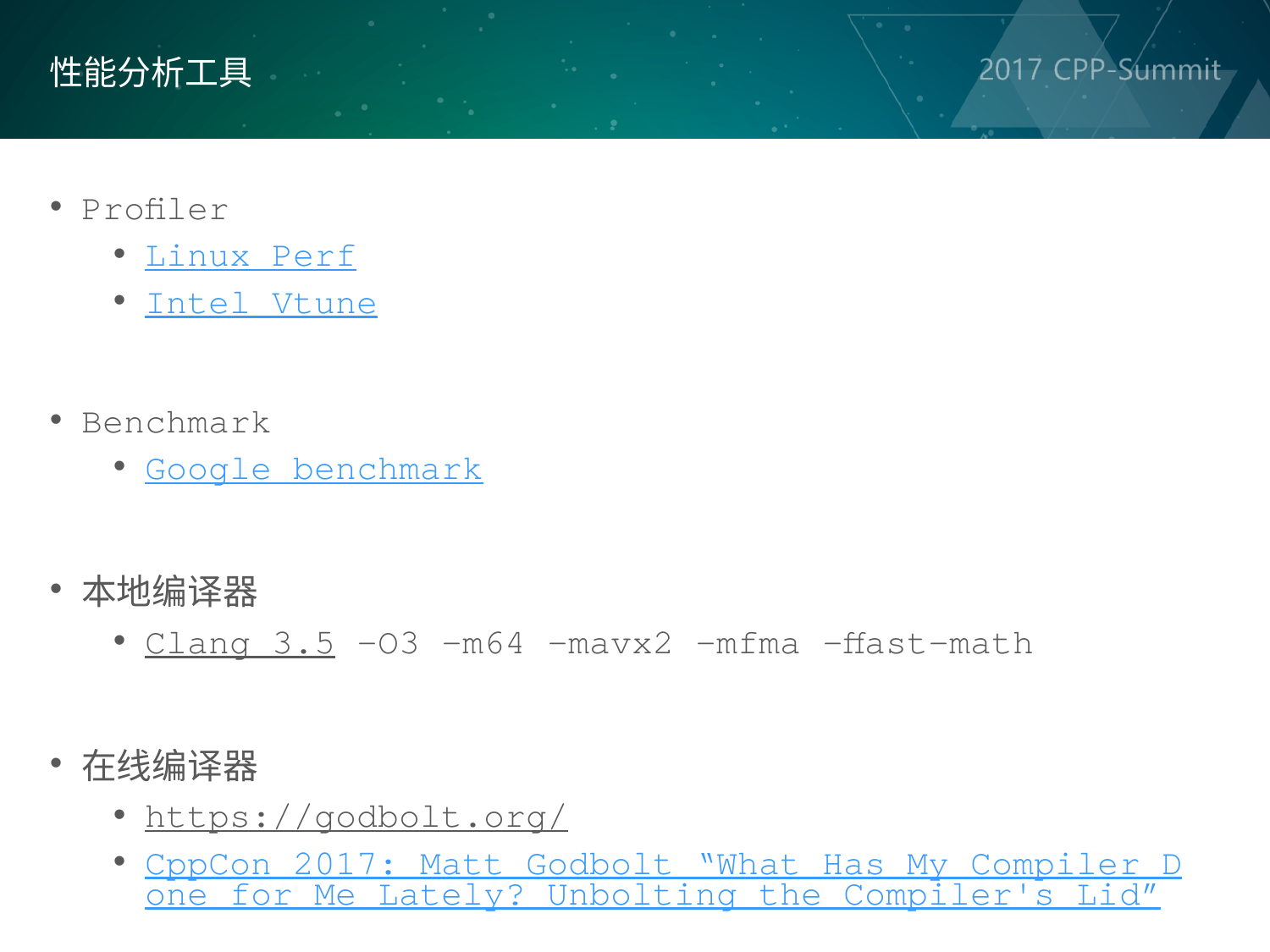

性能分析工具
Profiler
Linux Perf
Intel Vtune

Benchmark
Google benchmark

本地编译器
Clang 3.5 -O3 -m64 -mavx2 -mfma -ffast-math

在线编译器
https://godbolt.org/
CppCon 2017: Matt Godbolt “What Has My Compiler Done for Me Lately? Unbolting the Compiler's Lid”